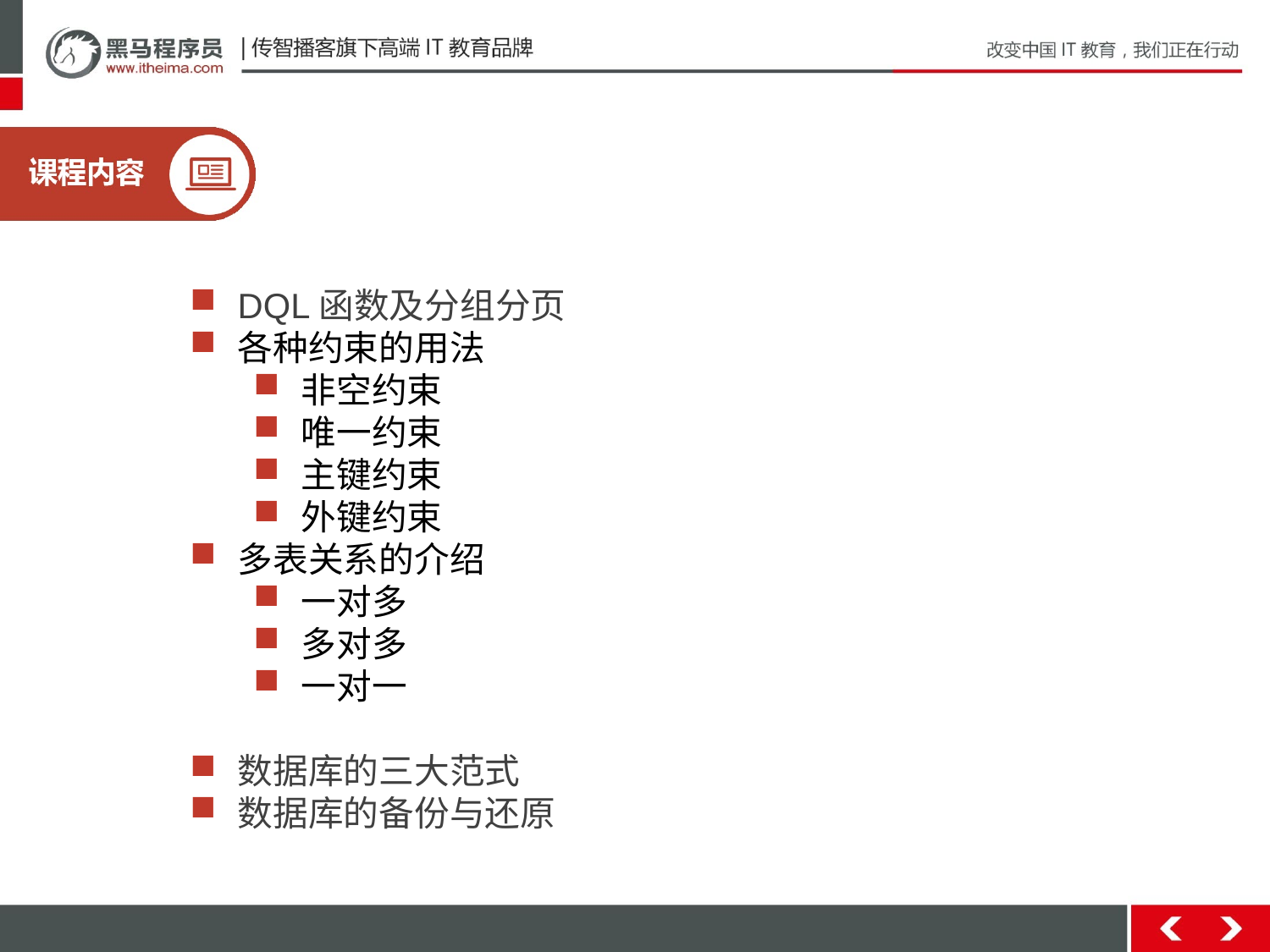

DQL函数及分组分页
各种约束的用法
非空约束
唯一约束
主键约束
外键约束
多表关系的介绍
一对多
多对多
一对一

数据库的三大范式
数据库的备份与还原